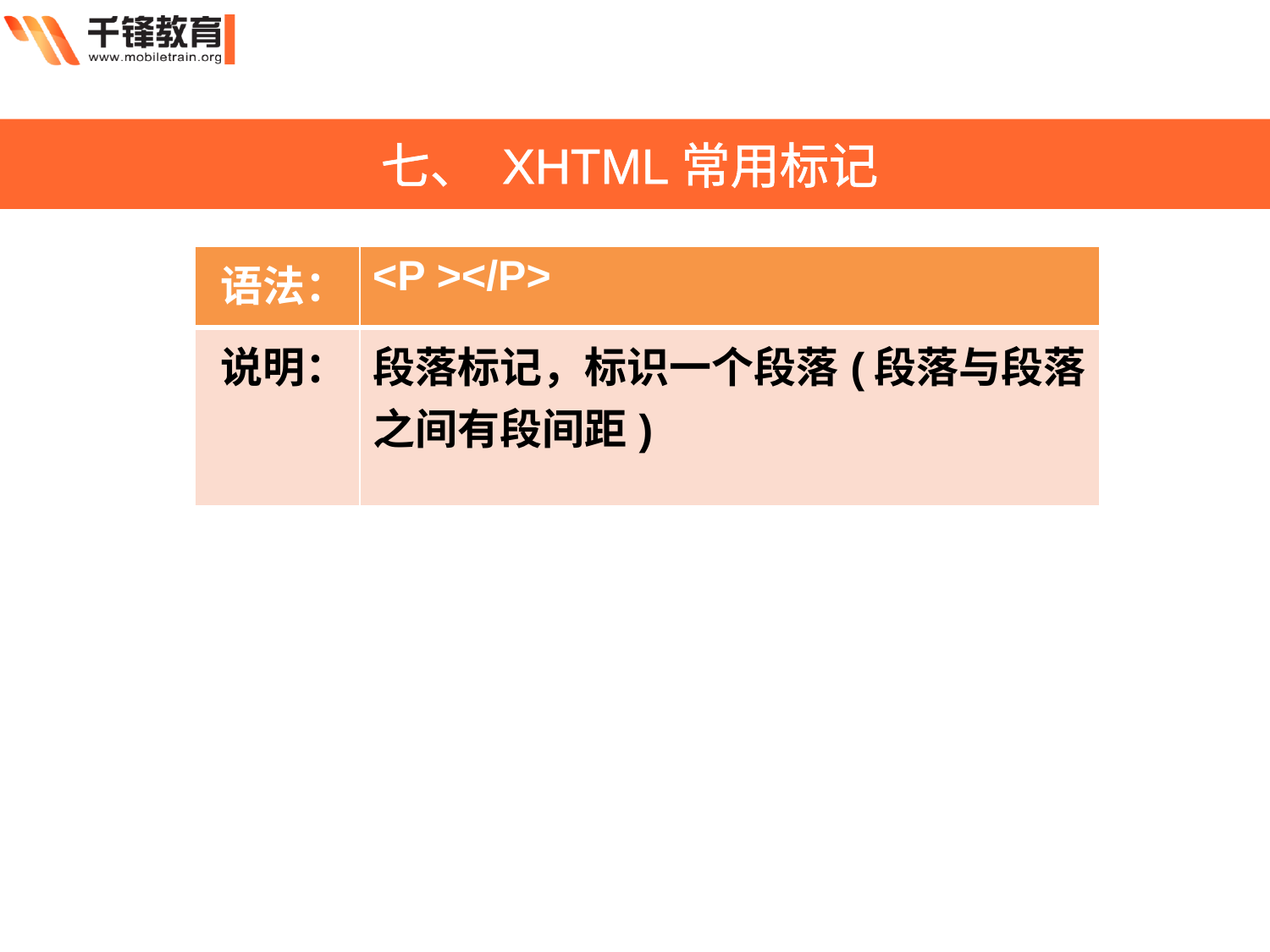

七、 XHTML常用标记
2
| 语法： | <P ></P> |
| --- | --- |
| 说明： | 段落标记，标识一个段落(段落与段落之间有段间距) |